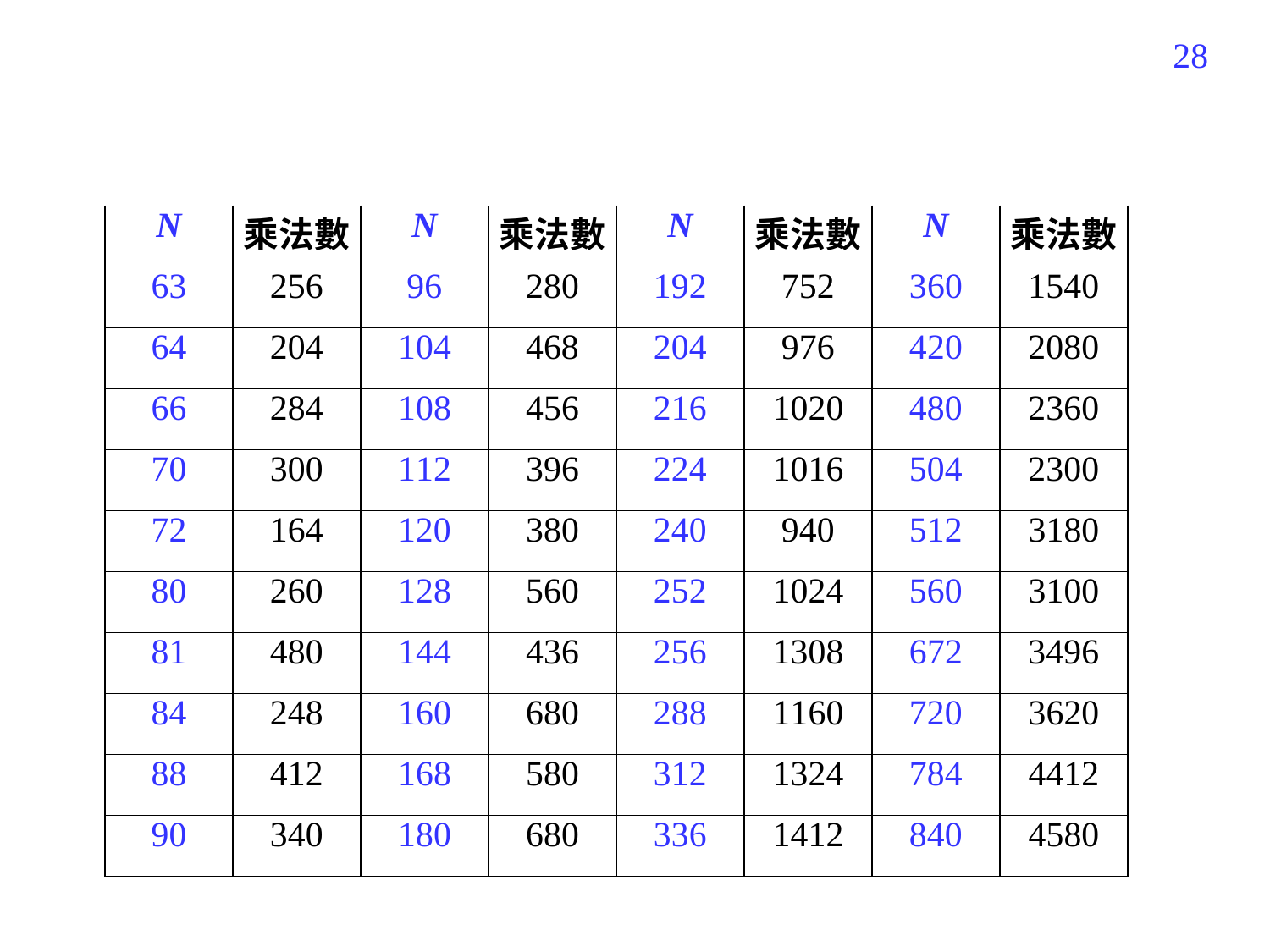

28
| N | 乘法數 | N | 乘法數 | N | 乘法數 | N | 乘法數 |
| --- | --- | --- | --- | --- | --- | --- | --- |
| 63 | 256 | 96 | 280 | 192 | 752 | 360 | 1540 |
| 64 | 204 | 104 | 468 | 204 | 976 | 420 | 2080 |
| 66 | 284 | 108 | 456 | 216 | 1020 | 480 | 2360 |
| 70 | 300 | 112 | 396 | 224 | 1016 | 504 | 2300 |
| 72 | 164 | 120 | 380 | 240 | 940 | 512 | 3180 |
| 80 | 260 | 128 | 560 | 252 | 1024 | 560 | 3100 |
| 81 | 480 | 144 | 436 | 256 | 1308 | 672 | 3496 |
| 84 | 248 | 160 | 680 | 288 | 1160 | 720 | 3620 |
| 88 | 412 | 168 | 580 | 312 | 1324 | 784 | 4412 |
| 90 | 340 | 180 | 680 | 336 | 1412 | 840 | 4580 |